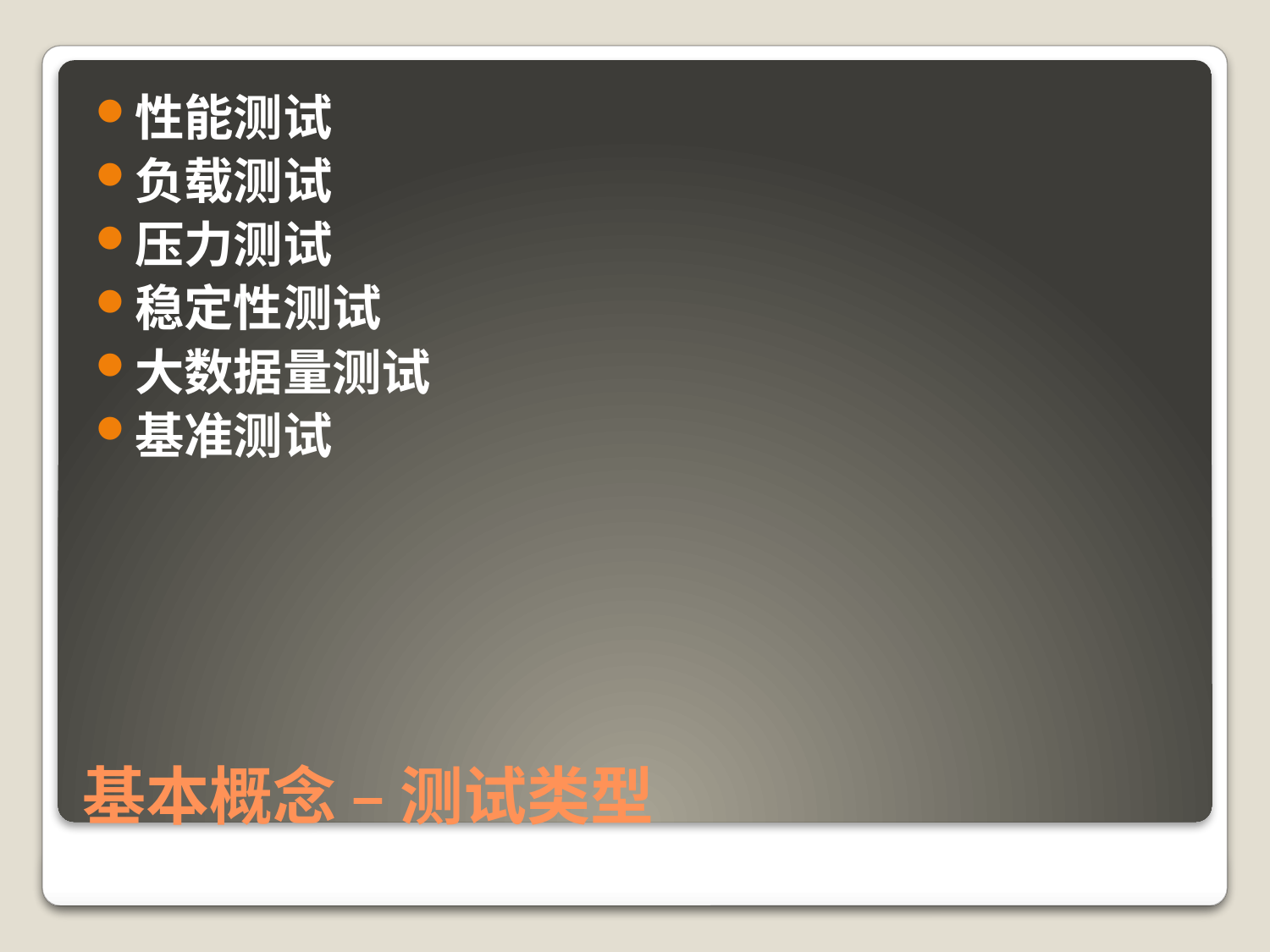

性能测试
负载测试
压力测试
稳定性测试
大数据量测试
基准测试

# 基本概念 – 测试类型